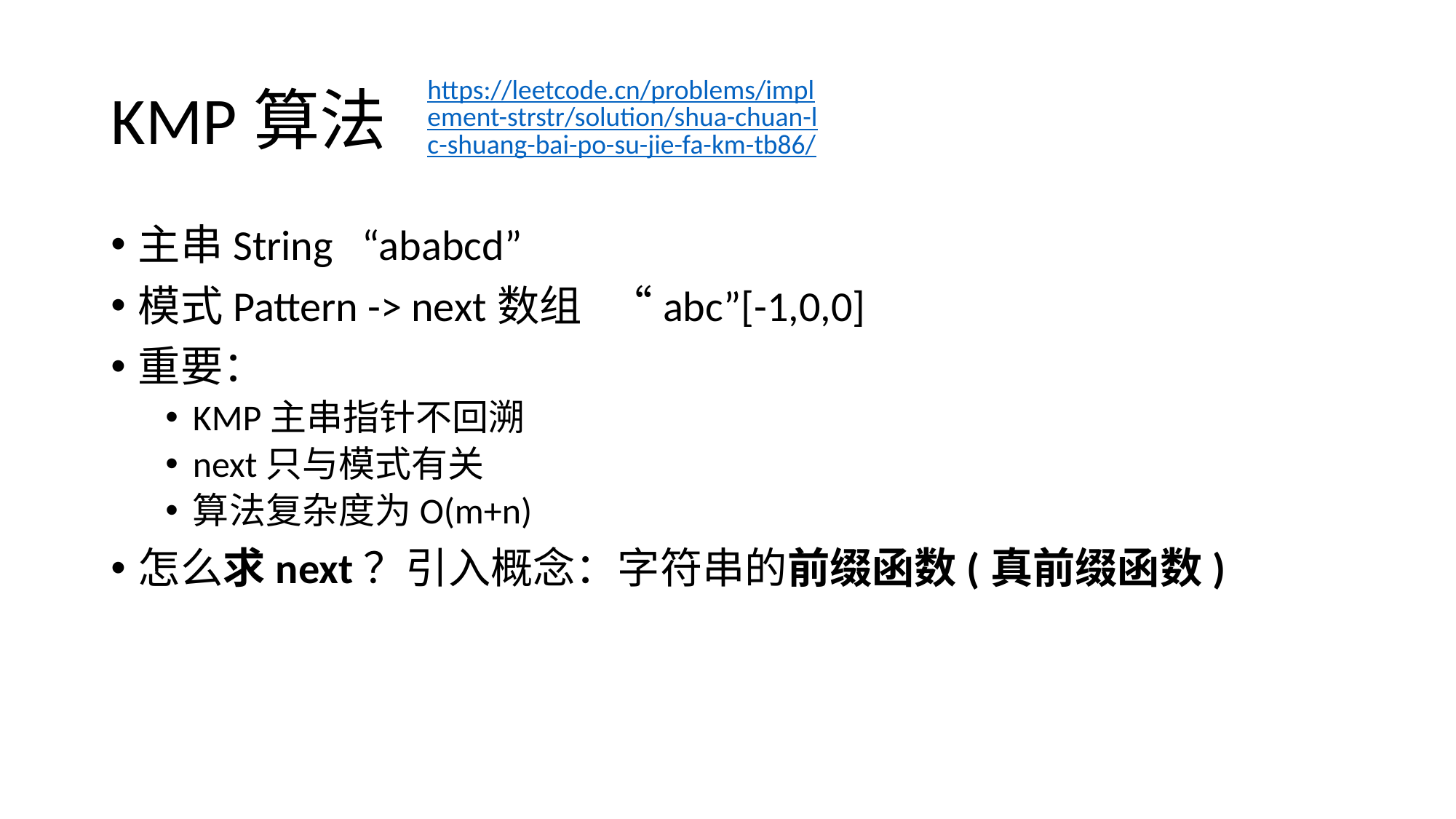

# KMP算法
https://leetcode.cn/problems/implement-strstr/solution/shua-chuan-lc-shuang-bai-po-su-jie-fa-km-tb86/

主串String   “ababcd”
模式Pattern -> next数组   “abc”[-1,0,0]
重要：
KMP主串指针不回溯
next只与模式有关
算法复杂度为O(m+n)
怎么求next？引入概念：字符串的前缀函数(真前缀函数)